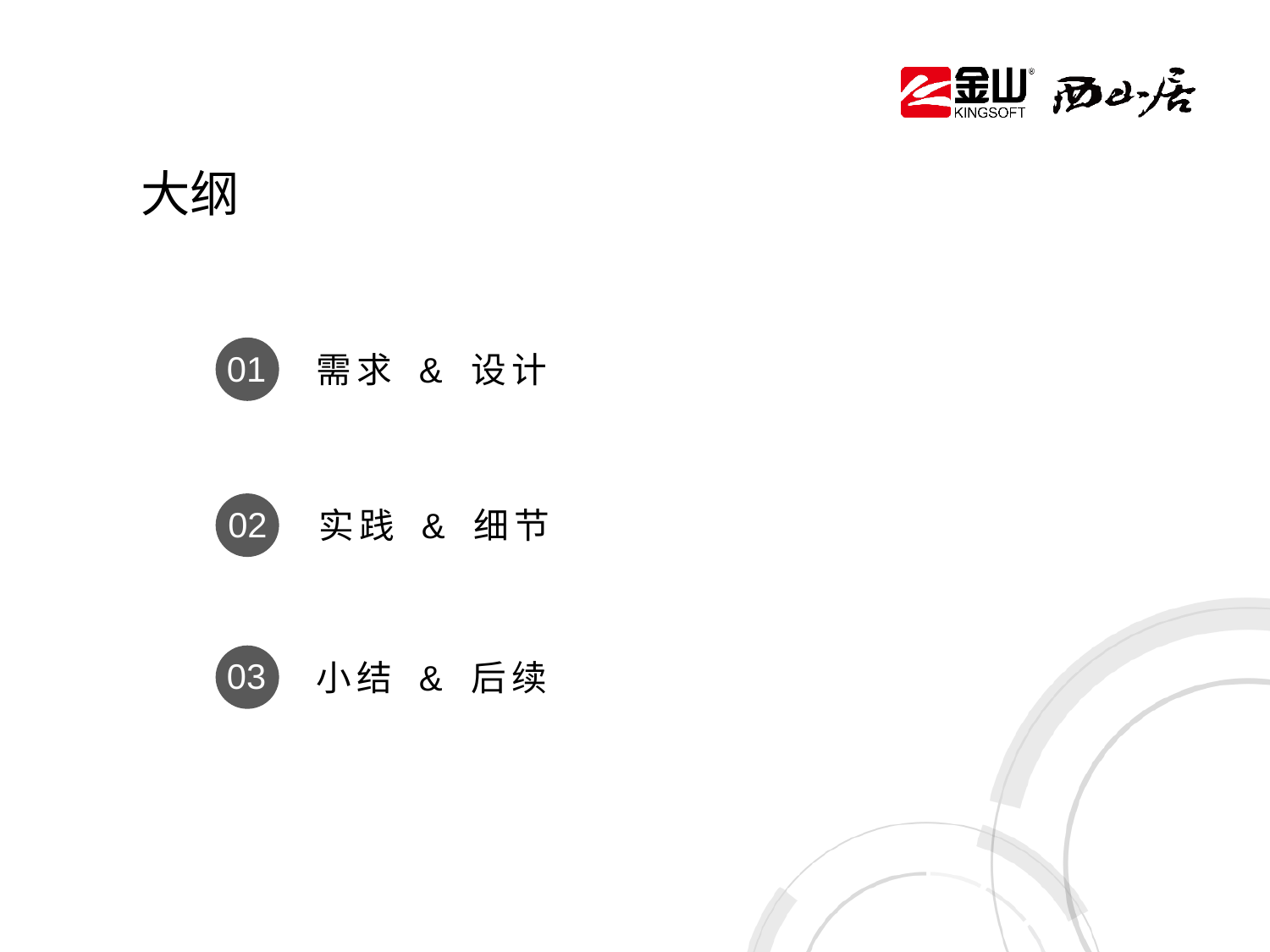

大纲

01
需求 & 设计

02
实践 & 细节

03
小结 & 后续